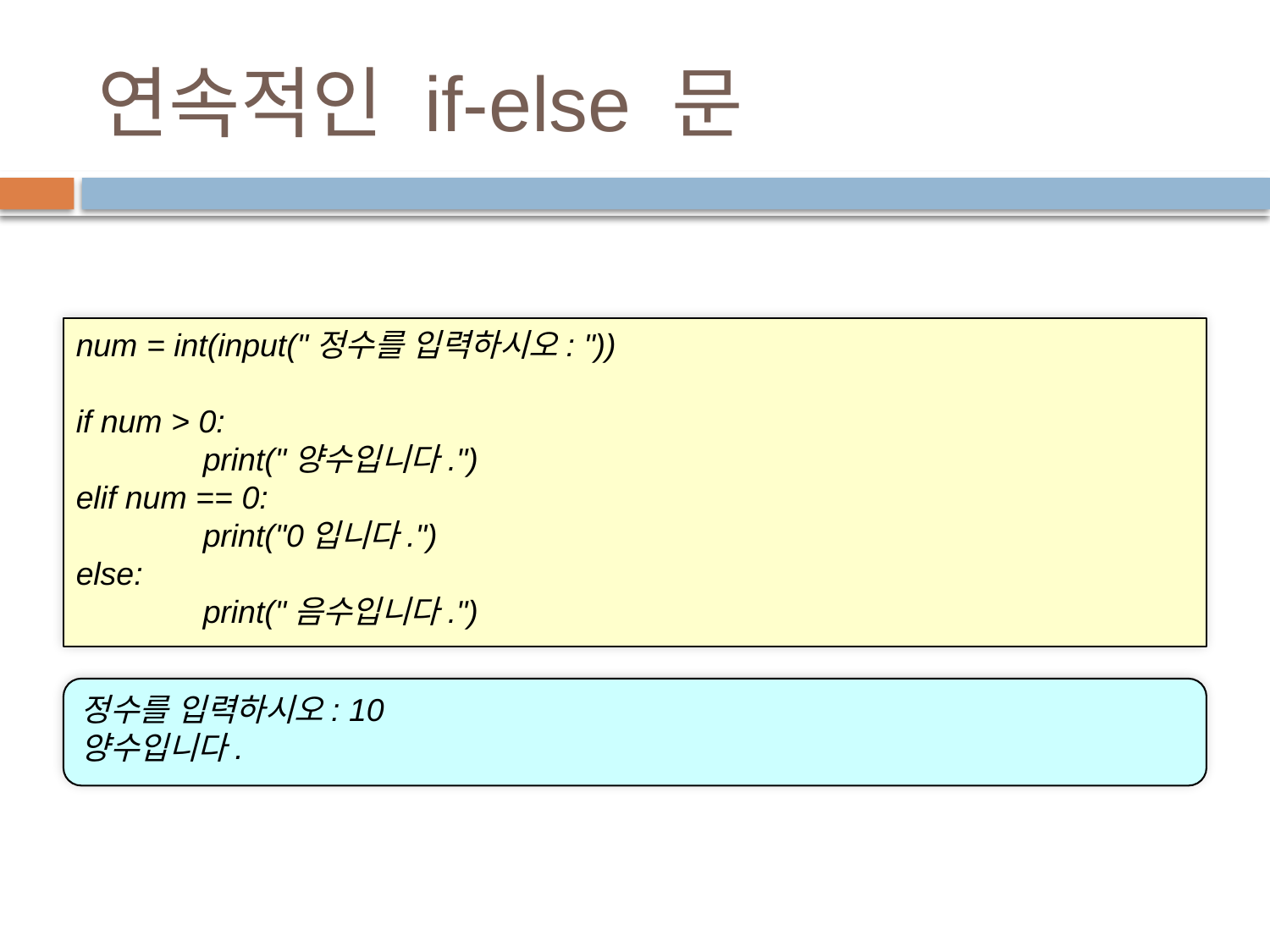

# 연속적인 if-else 문
num = int(input("정수를 입력하시오: "))

if num > 0:
	print("양수입니다.")
elif num == 0:
	print("0입니다.")
else:
	print("음수입니다.")
정수를 입력하시오: 10
양수입니다.